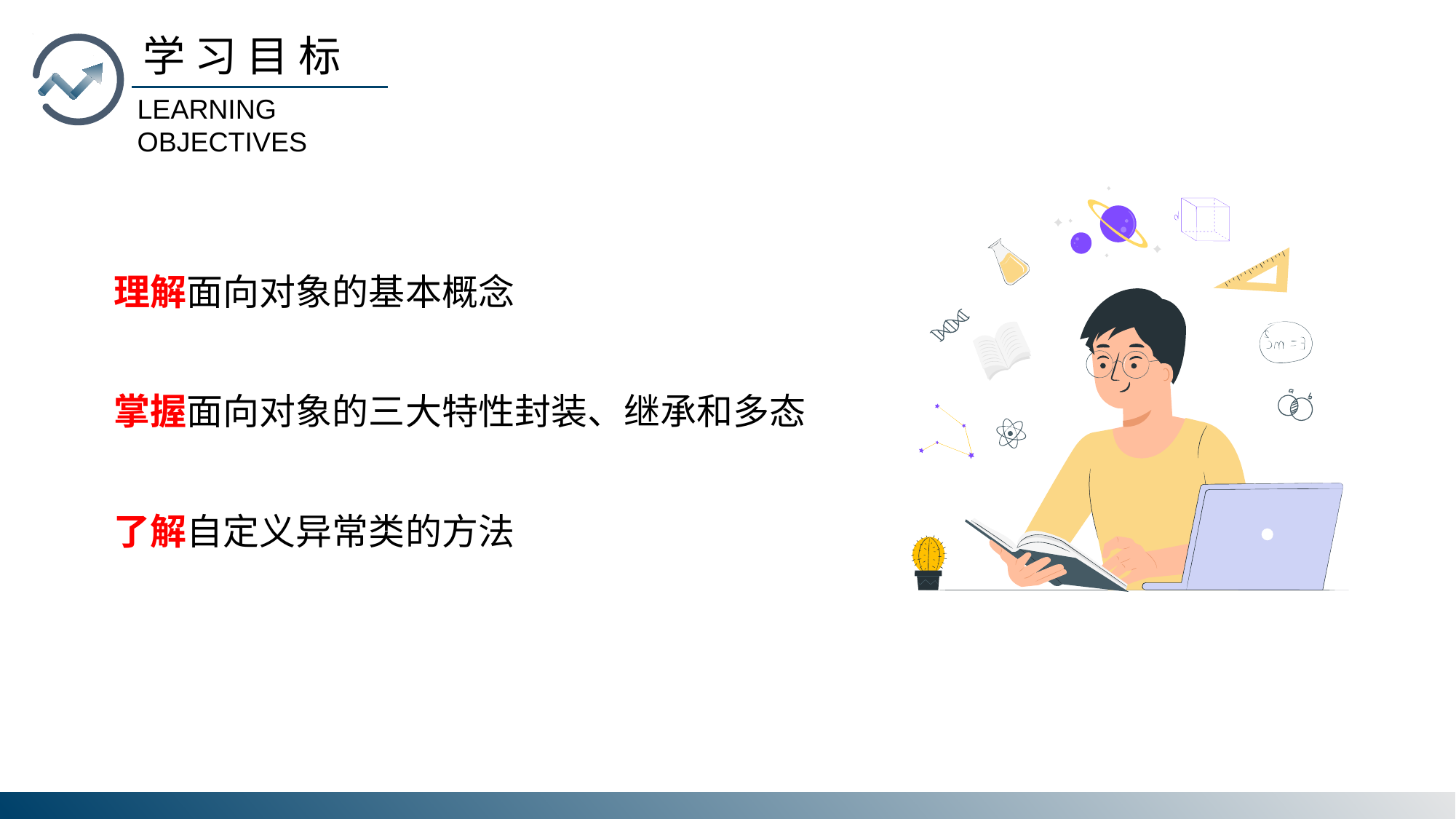

理解面向对象的基本概念
掌握面向对象的三大特性封装、继承和多态
了解自定义异常类的方法